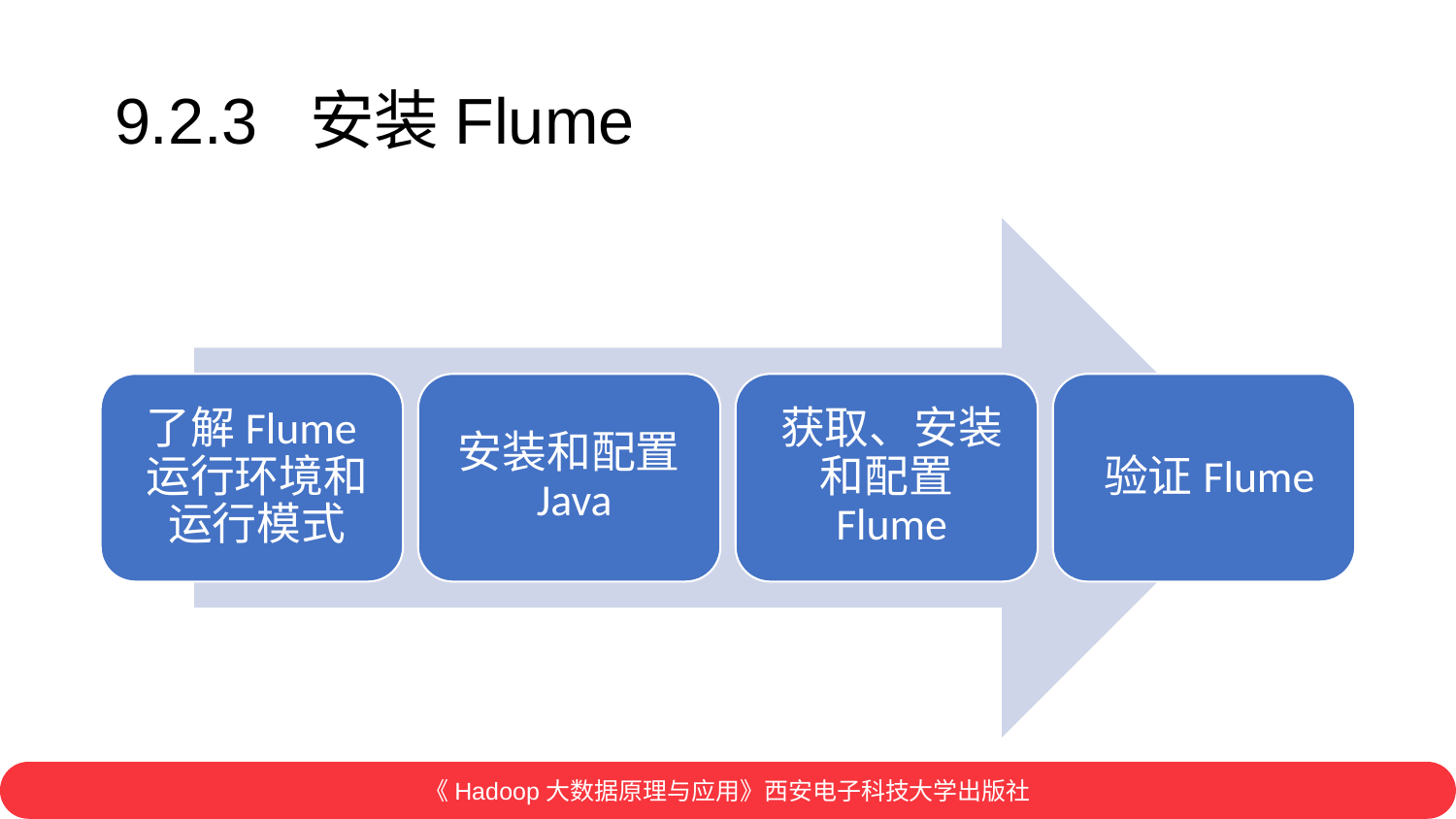

# 9.2.3  安装Flume
了解Flume运行环境和运行模式
安装和配置Java
获取、安装和配置Flume
验证Flume